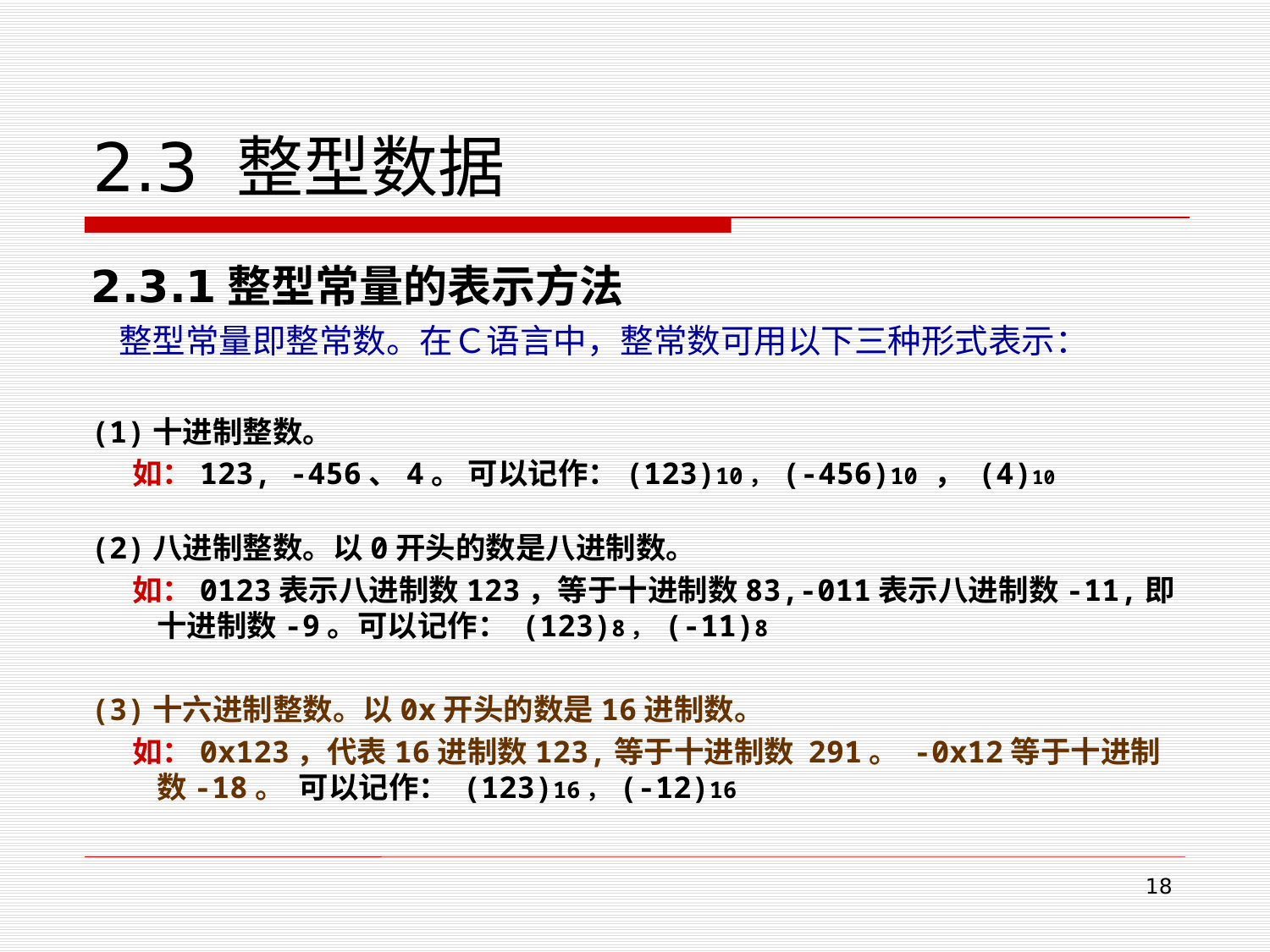

# 2.3 整型数据
2.3.1整型常量的表示方法
   整型常量即整常数。在Ｃ语言中，整常数可用以下三种形式表示：

(1)十进制整数。
     如：123, -456、4。 可以记作：(123)10， (-456)10 ， (4)10

(2)八进制整数。以0开头的数是八进制数。
     如：0123表示八进制数123，等于十进制数83,-011表示八进制数-11,即十进制数-9。可以记作： (123)8， (-11)8

(3)十六进制整数。以0x开头的数是16进制数。
     如：0x123，代表16进制数123,等于十进制数 291。 -0x12等于十进制数-18。  可以记作： (123)16， (-12)16
18